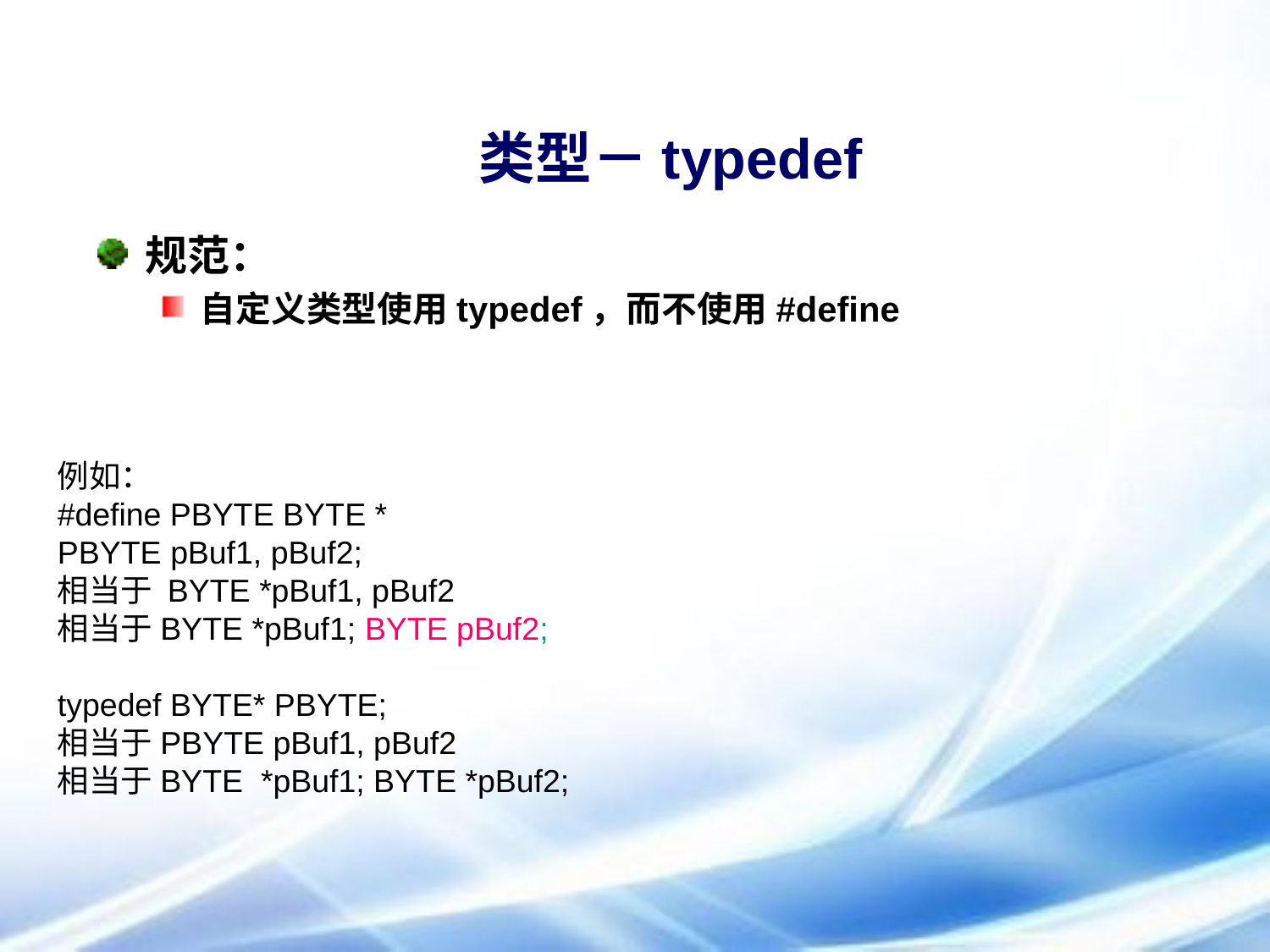

# 类型－typedef
规范：
自定义类型使用typedef，而不使用#define
例如：
#define PBYTE BYTE *
PBYTE pBuf1, pBuf2;
相当于 BYTE *pBuf1, pBuf2
相当于BYTE *pBuf1; BYTE pBuf2;
typedef BYTE* PBYTE;
相当于PBYTE pBuf1, pBuf2
相当于BYTE  *pBuf1; BYTE *pBuf2;